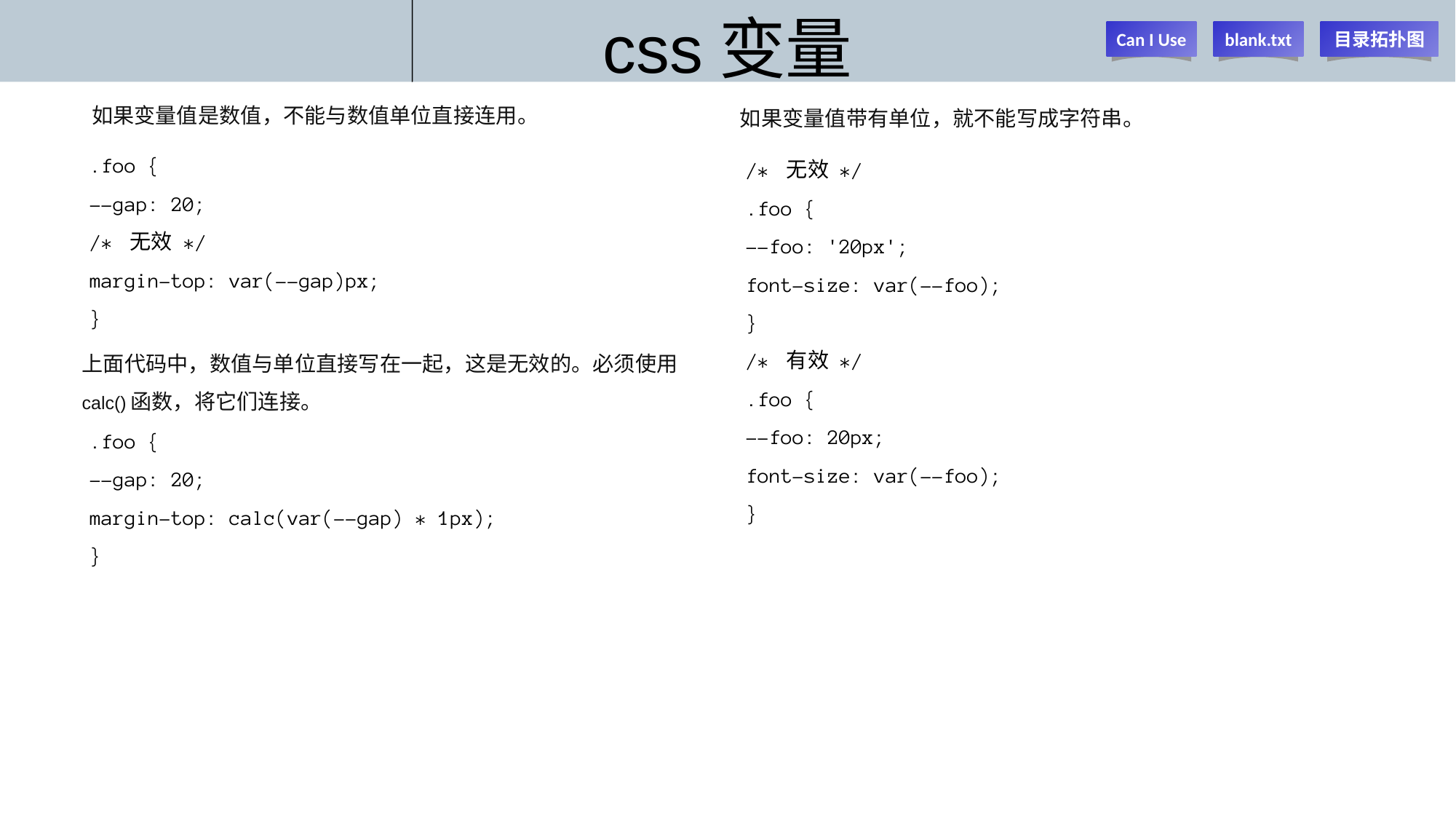

# css变量
Can I Use

blank.txt

目录拓扑图

如果变量值是数值，不能与数值单位直接连用。
如果变量值带有单位，就不能写成字符串。
.foo {
--gap: 20;
/* 无效 */
margin-top: var(--gap)px;
}
/* 无效 */
.foo {
--foo: '20px';
font-size: var(--foo);
}
/* 有效 */
.foo {
--foo: 20px;
font-size: var(--foo);
}
上面代码中，数值与单位直接写在一起，这是无效的。必须使用calc()函数，将它们连接。
.foo {
--gap: 20;
margin-top: calc(var(--gap) * 1px);
}